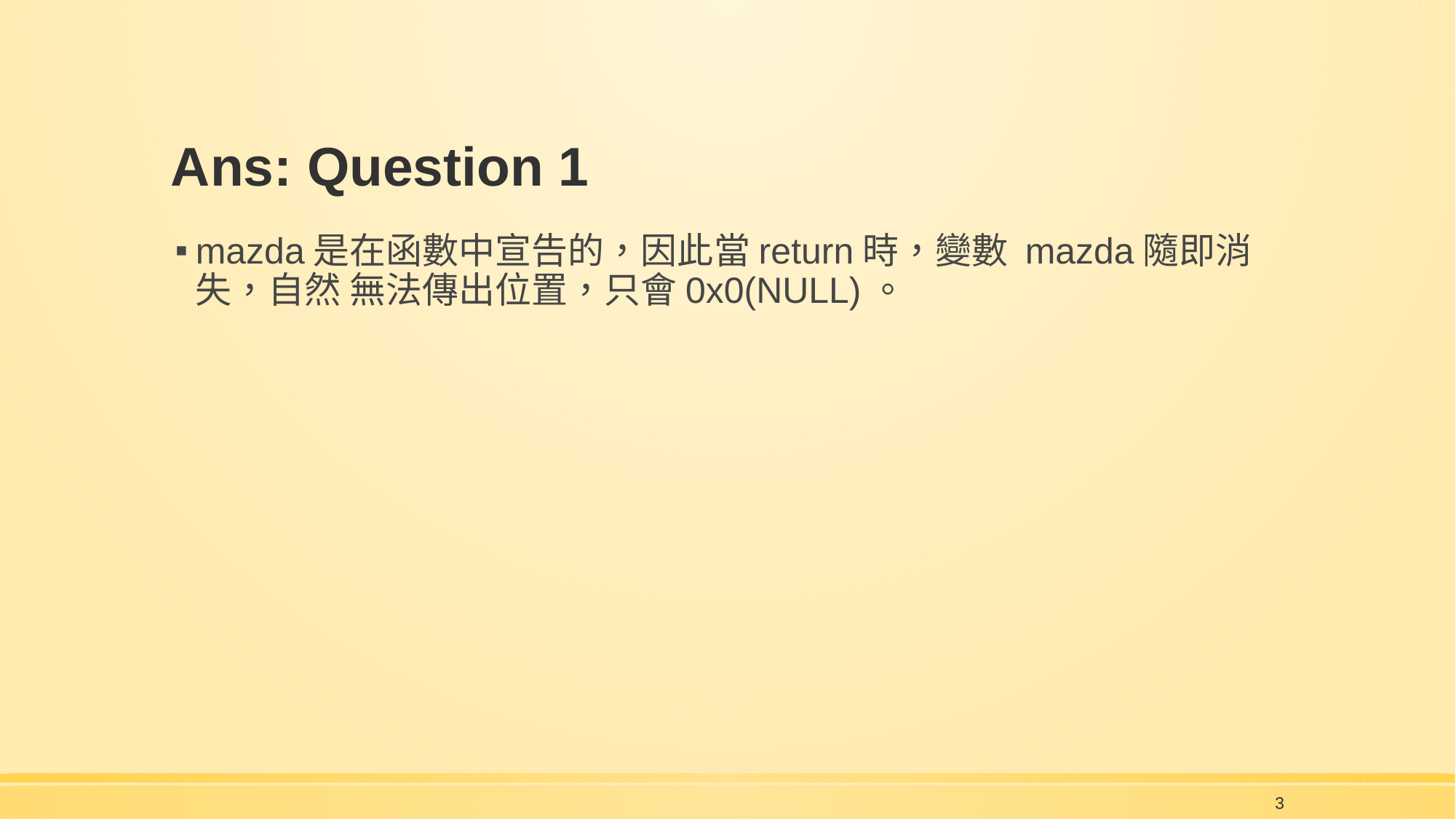

# Ans: Question 1
mazda是在函數中宣告的，因此當return時，變數 mazda隨即消失，自然 無法傳出位置，只會0x0(NULL)。
3